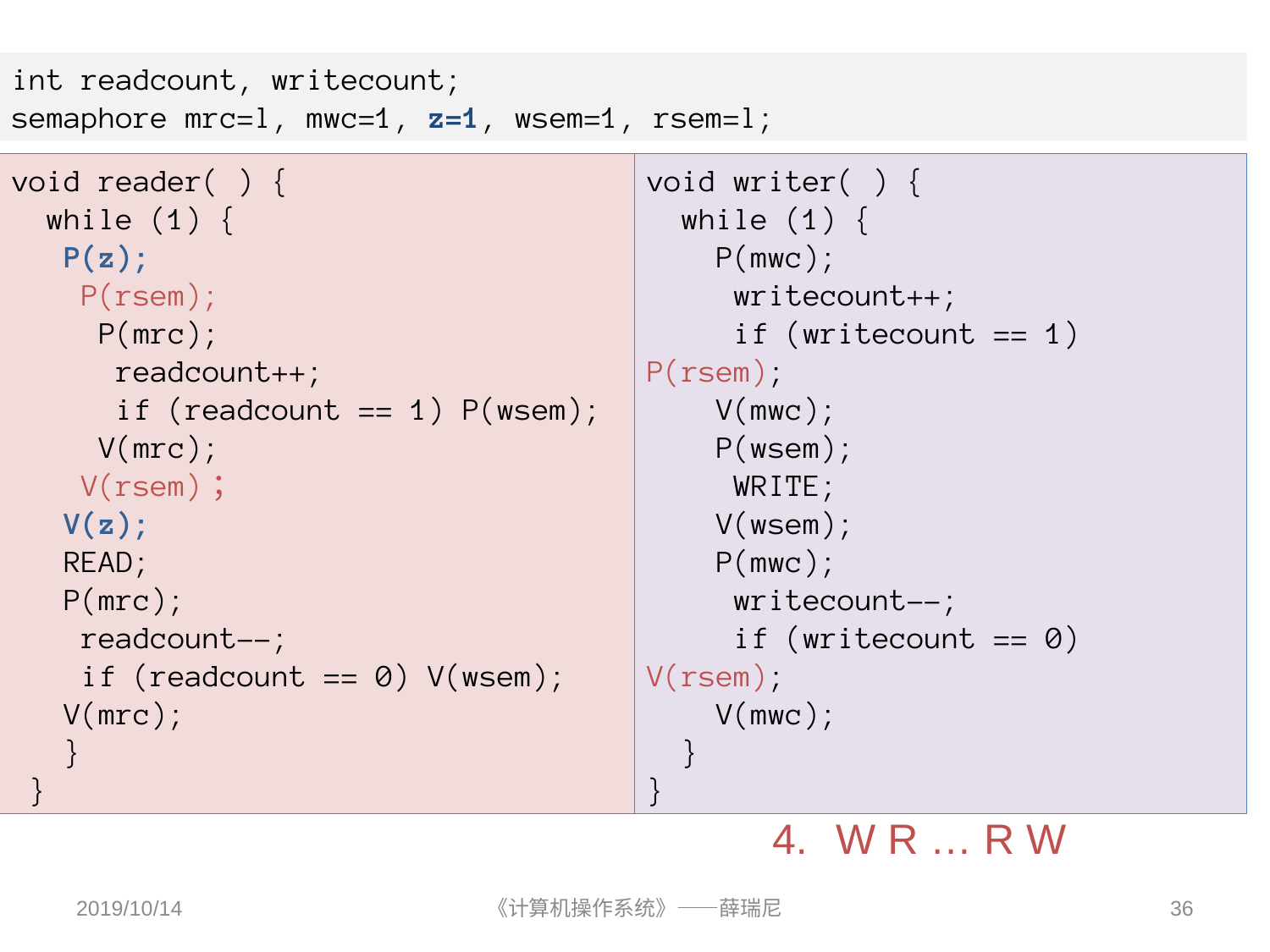

int readcount, writecount;
semaphore mrc=l, mwc=1, z=1, wsem=1, rsem=l;
void reader( ) {
  while (1) {
   P(z);
    P(rsem);
     P(mrc);
      readcount++;
      if (readcount == 1) P(wsem);
     V(mrc);
    V(rsem)；
   V(z);
   READ;
   P(mrc);
    readcount--;
    if (readcount == 0) V(wsem);
   V(mrc);
   }
 }
void writer( ) {
  while (1) {
    P(mwc);
     writecount++;
     if (writecount == 1) P(rsem);
    V(mwc);
    P(wsem);
     WRITE;
    V(wsem);
    P(mwc);
     writecount--;
     if (writecount == 0) V(rsem);
    V(mwc);
  }
}
W R … R W
2019/10/14
《计算机操作系统》——薛瑞尼
36